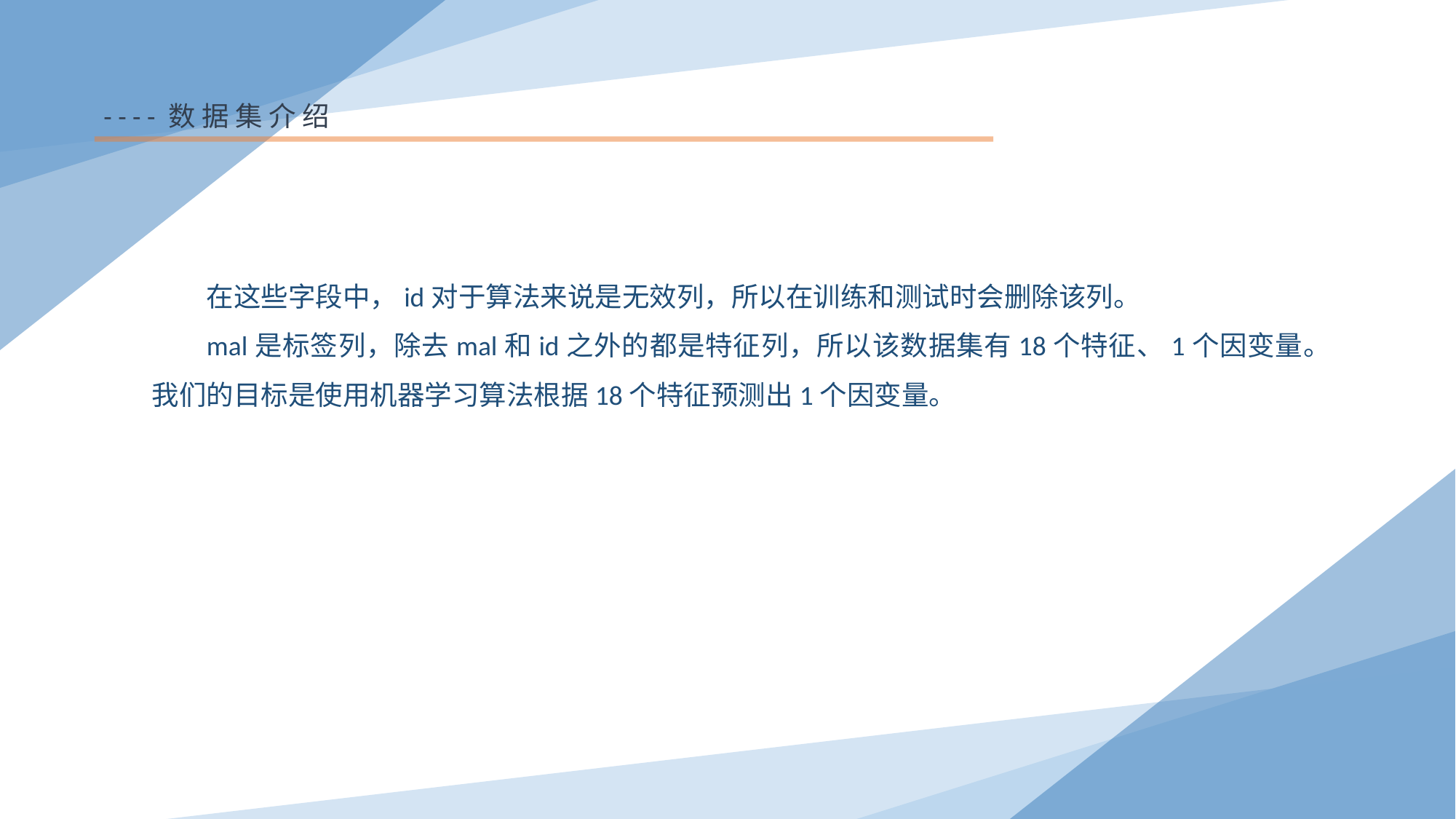

- - - - 数 据 集 介 绍

在这些字段中，id对于算法来说是无效列，所以在训练和测试时会删除该列。
mal是标签列，除去mal和id之外的都是特征列，所以该数据集有18个特征、1个因变量。我们的目标是使用机器学习算法根据18个特征预测出1个因变量。